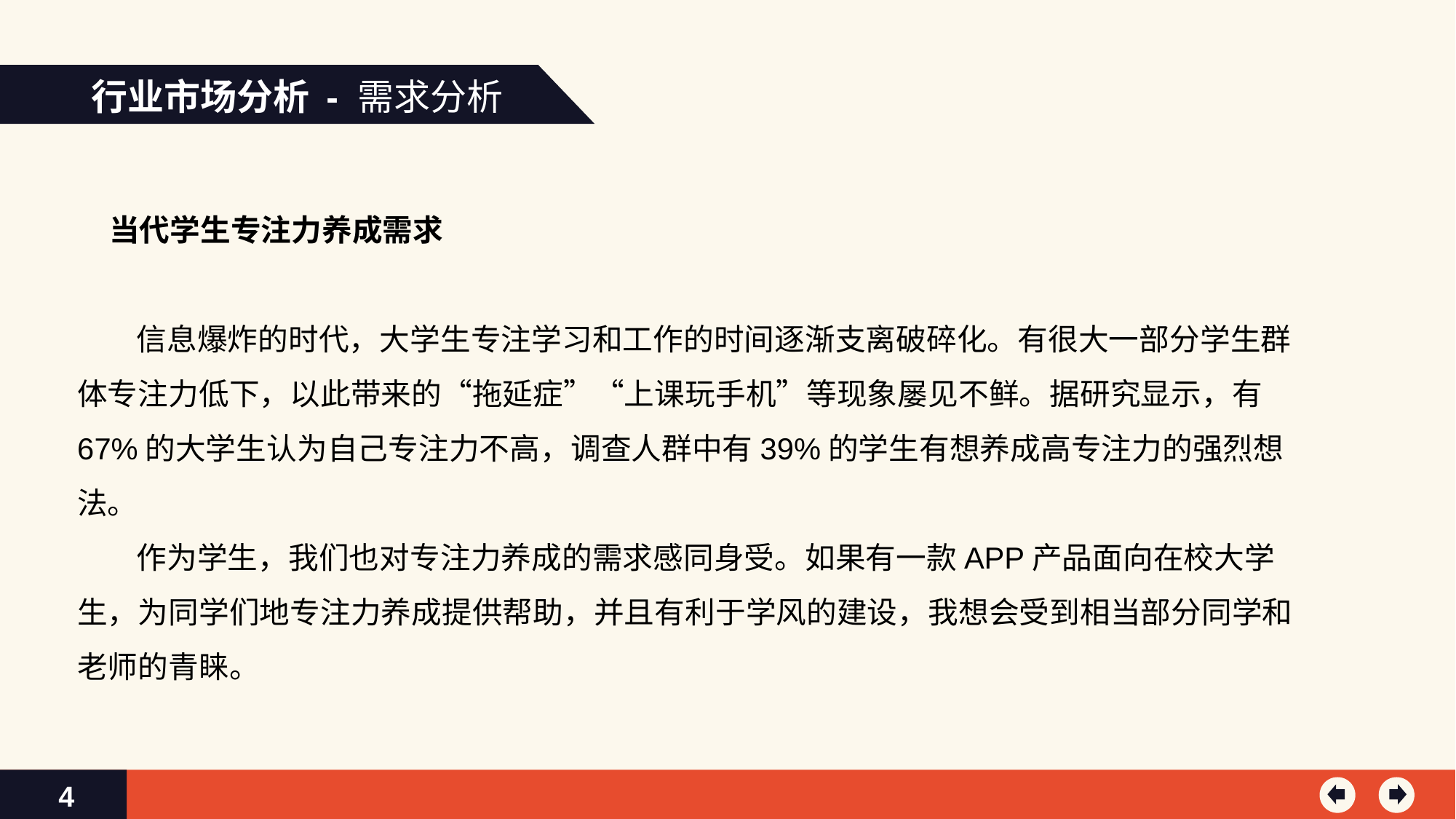

行业市场分析 - 需求分析
当代学生专注力养成需求

   信息爆炸的时代，大学生专注学习和工作的时间逐渐支离破碎化。有很大一部分学生群体专注力低下，以此带来的“拖延症”“上课玩手机”等现象屡见不鲜。据研究显示，有67%的大学生认为自己专注力不高，调查人群中有39%的学生有想养成高专注力的强烈想法。
   作为学生，我们也对专注力养成的需求感同身受。如果有一款APP产品面向在校大学生，为同学们地专注力养成提供帮助，并且有利于学风的建设，我想会受到相当部分同学和老师的青睐。
4